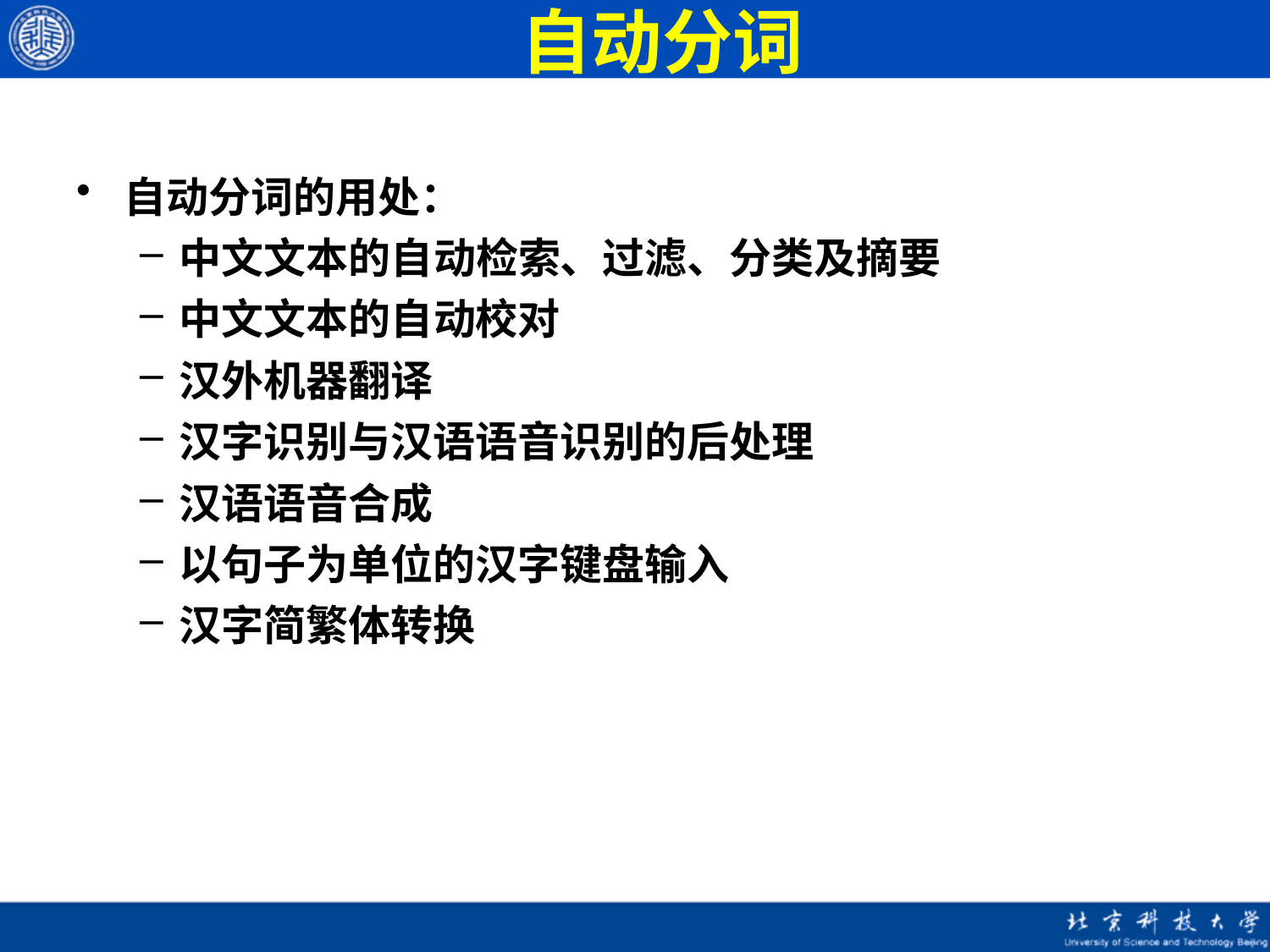

# 自动分词
自动分词的用处：
中文文本的自动检索、过滤、分类及摘要
中文文本的自动校对
汉外机器翻译
汉字识别与汉语语音识别的后处理
汉语语音合成
以句子为单位的汉字键盘输入
汉字简繁体转换
33